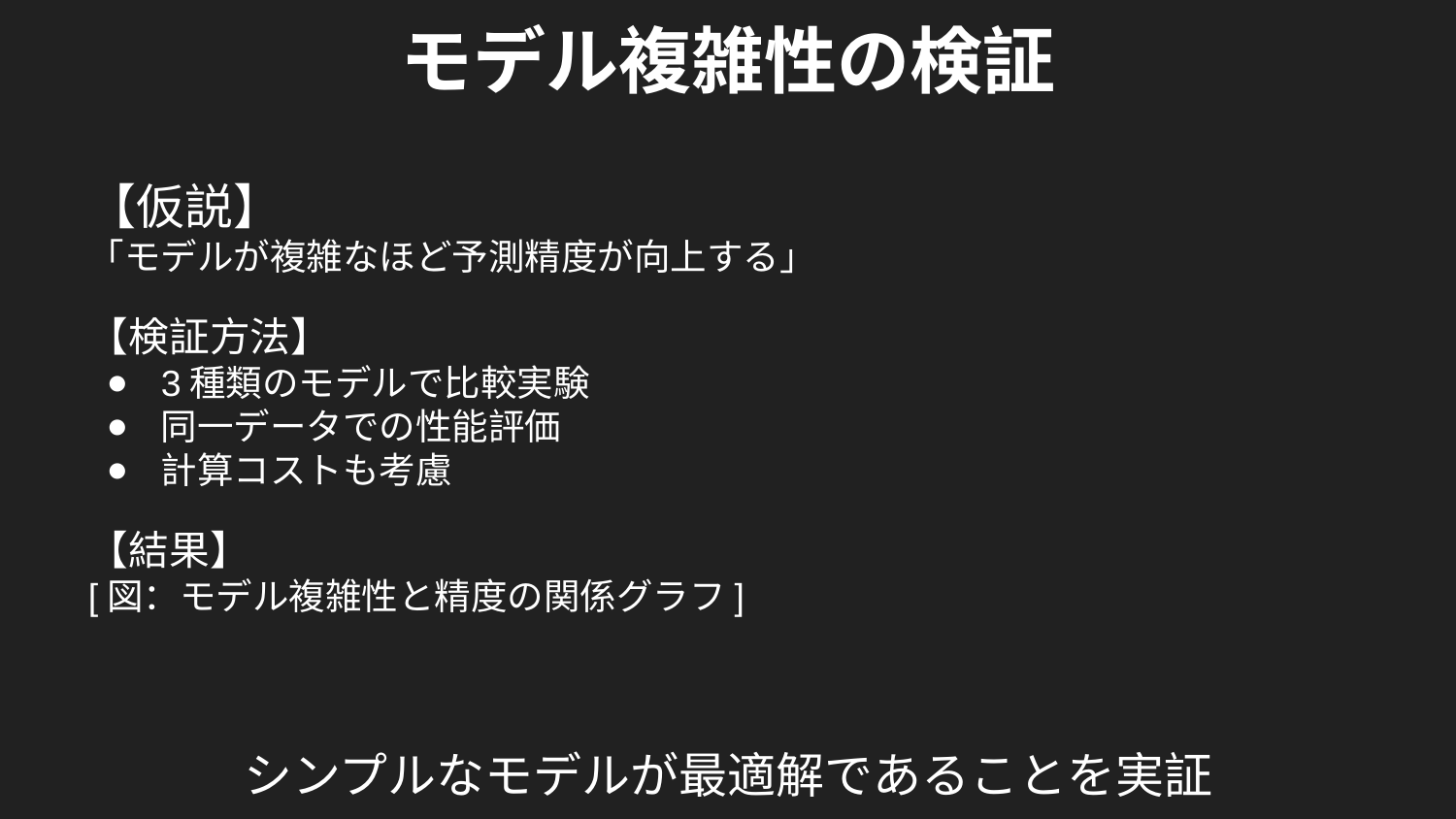

モデル複雑性の検証
【仮説】
「モデルが複雑なほど予測精度が向上する」

【検証方法】
3種類のモデルで比較実験
同一データでの性能評価
計算コストも考慮

【結果】
[図：モデル複雑性と精度の関係グラフ]
シンプルなモデルが最適解であることを実証